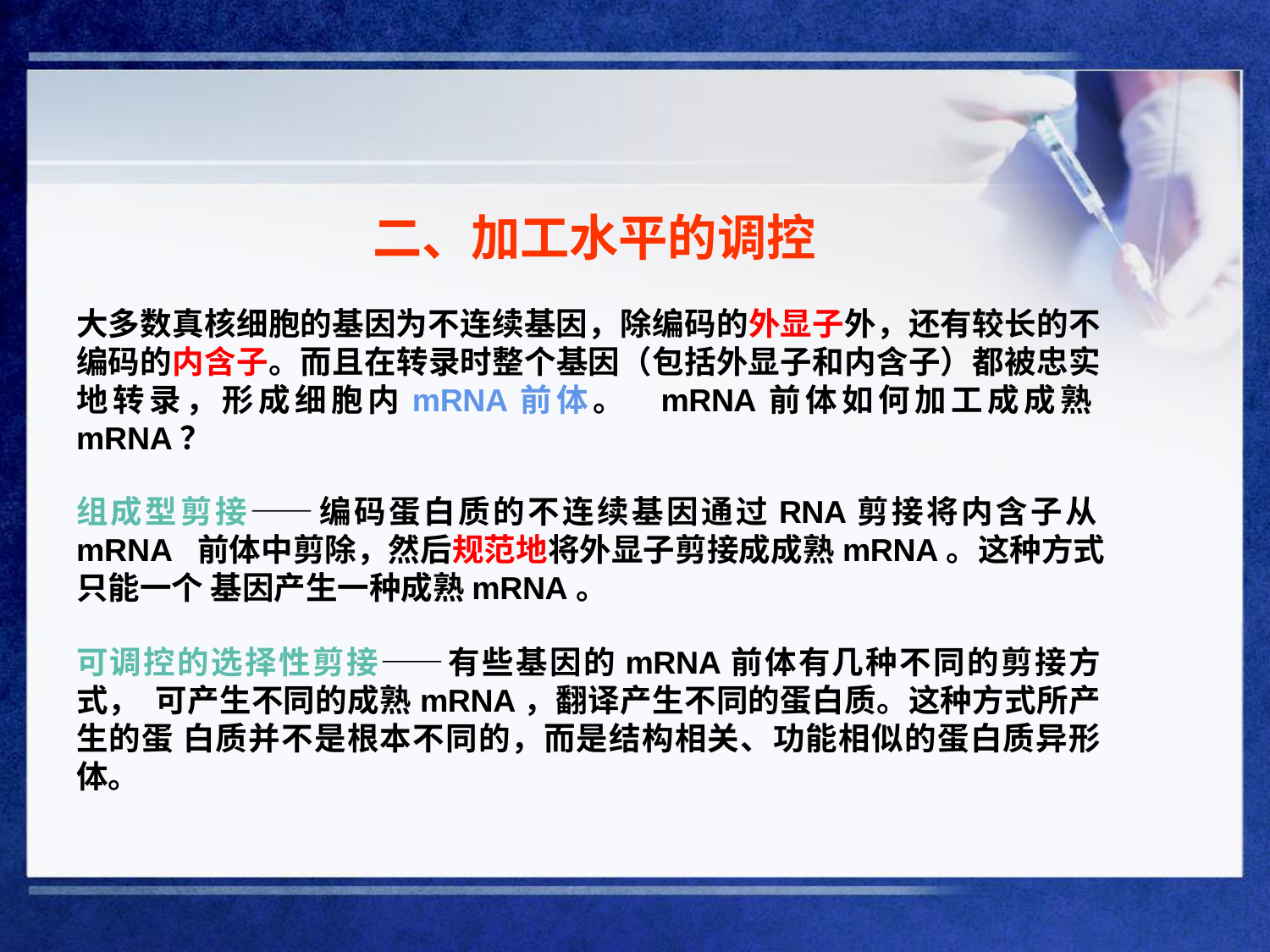

# 二、加工水平的调控
大多数真核细胞的基因为不连续基因，除编码的外显子外，还有较长的不 编码的内含子。而且在转录时整个基因（包括外显子和内含子）都被忠实 地转录，形成细胞内mRNA前体。 mRNA前体如何加工成成熟mRNA？

组成型剪接——编码蛋白质的不连续基因通过RNA剪接将内含子从mRNA  前体中剪除，然后规范地将外显子剪接成成熟mRNA。这种方式只能一个 基因产生一种成熟mRNA。

可调控的选择性剪接——有些基因的mRNA前体有几种不同的剪接方式，  可产生不同的成熟mRNA，翻译产生不同的蛋白质。这种方式所产生的蛋 白质并不是根本不同的，而是结构相关、功能相似的蛋白质异形体。